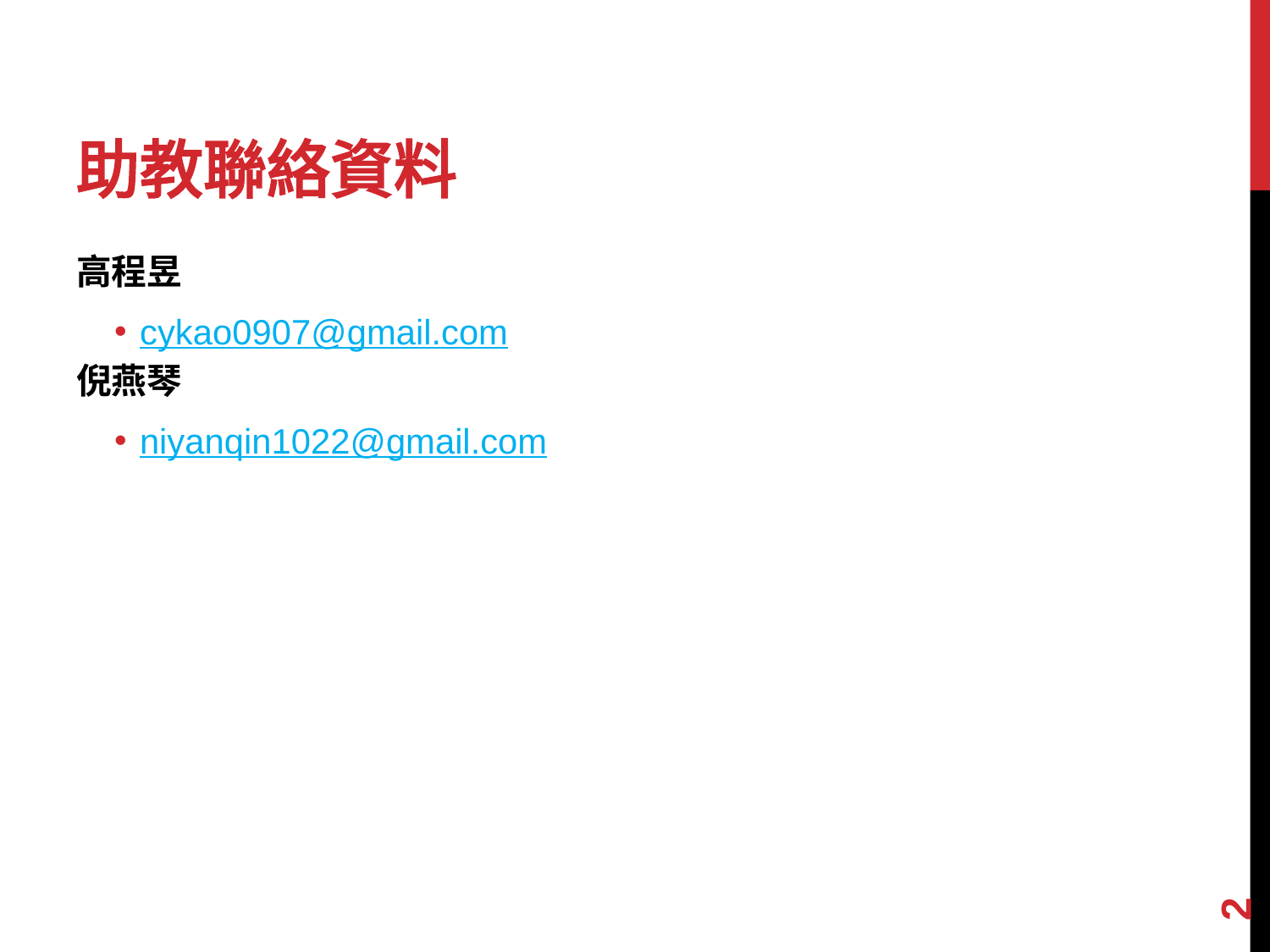

# 助教聯絡資料
高程昱
cykao0907@gmail.com
倪燕琴
niyanqin1022@gmail.com
2